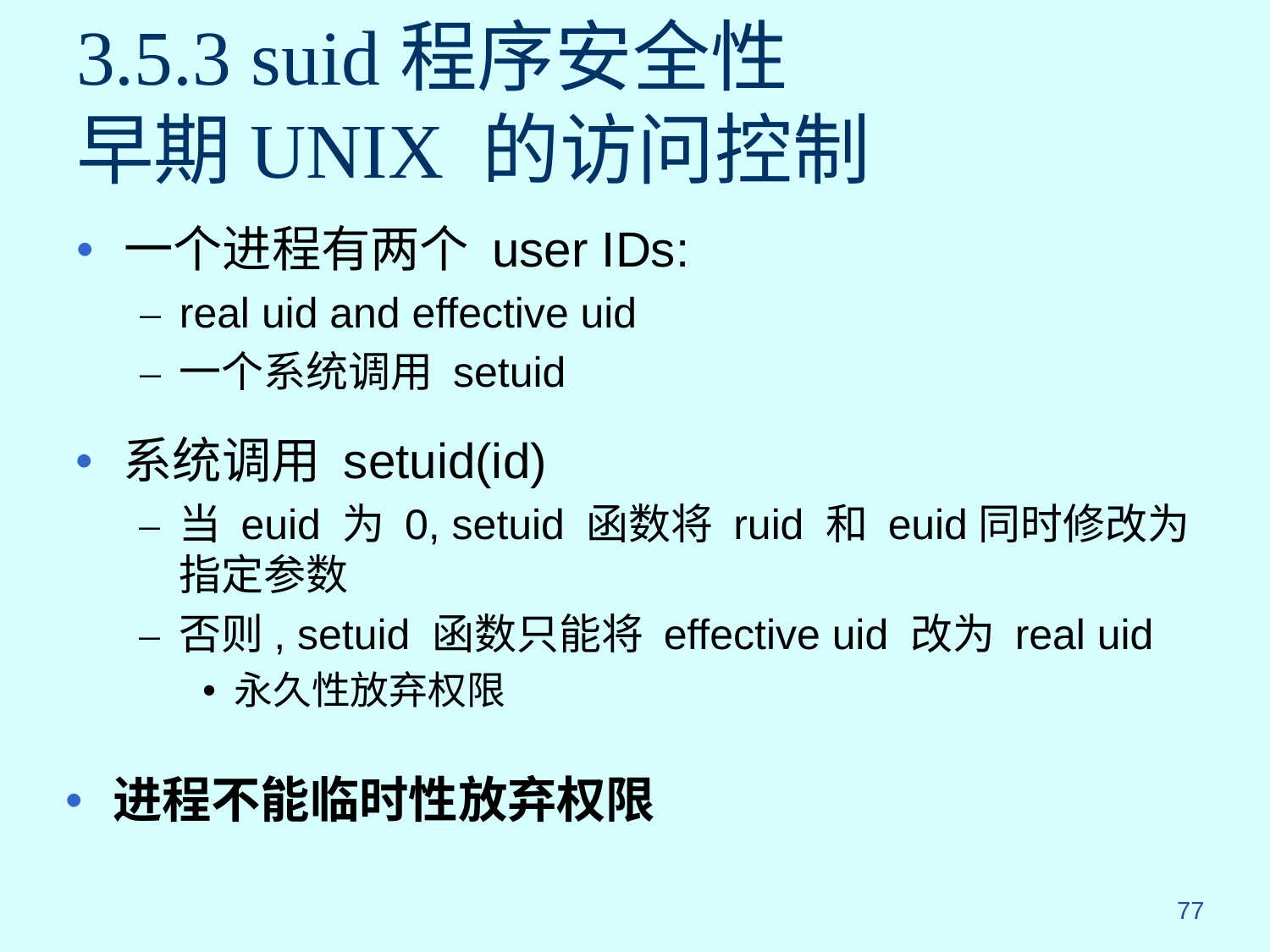

# 3.5.3 suid程序安全性 早期UNIX 的访问控制
一个进程有两个 user IDs:
real uid and effective uid
一个系统调用 setuid
系统调用 setuid(id)
当 euid 为 0, setuid 函数将 ruid 和 euid同时修改为指定参数
否则, setuid 函数只能将 effective uid 改为 real uid
永久性放弃权限
进程不能临时性放弃权限
77
77